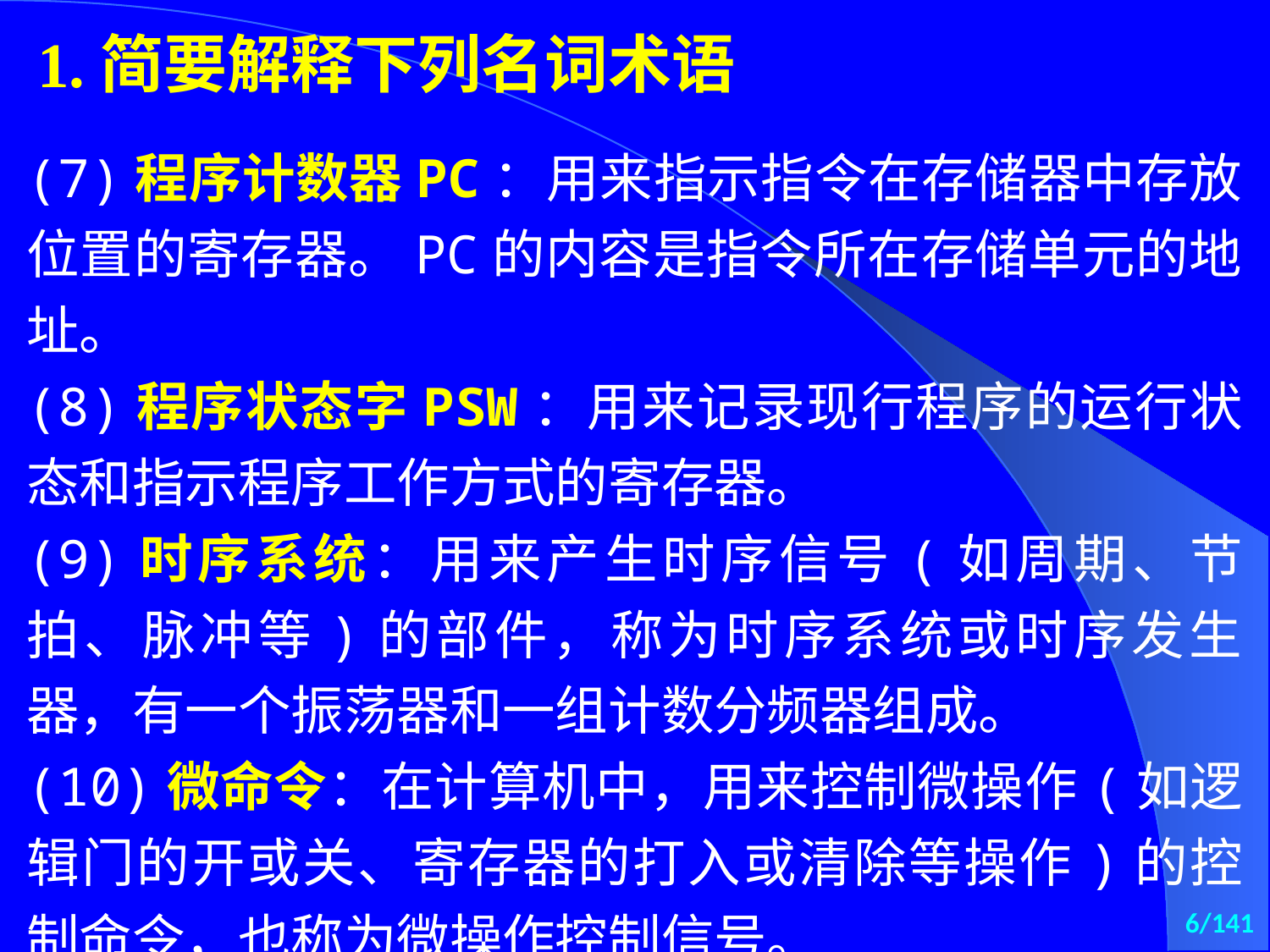

1.简要解释下列名词术语
(7)程序计数器PC：用来指示指令在存储器中存放位置的寄存器。PC的内容是指令所在存储单元的地址。
(8)程序状态字PSW：用来记录现行程序的运行状态和指示程序工作方式的寄存器。
(9)时序系统：用来产生时序信号(如周期、节拍、脉冲等)的部件，称为时序系统或时序发生器，有一个振荡器和一组计数分频器组成。
(10)微命令：在计算机中，用来控制微操作(如逻辑门的开或关、寄存器的打入或清除等操作)的控制命令，也称为微操作控制信号。

6/141